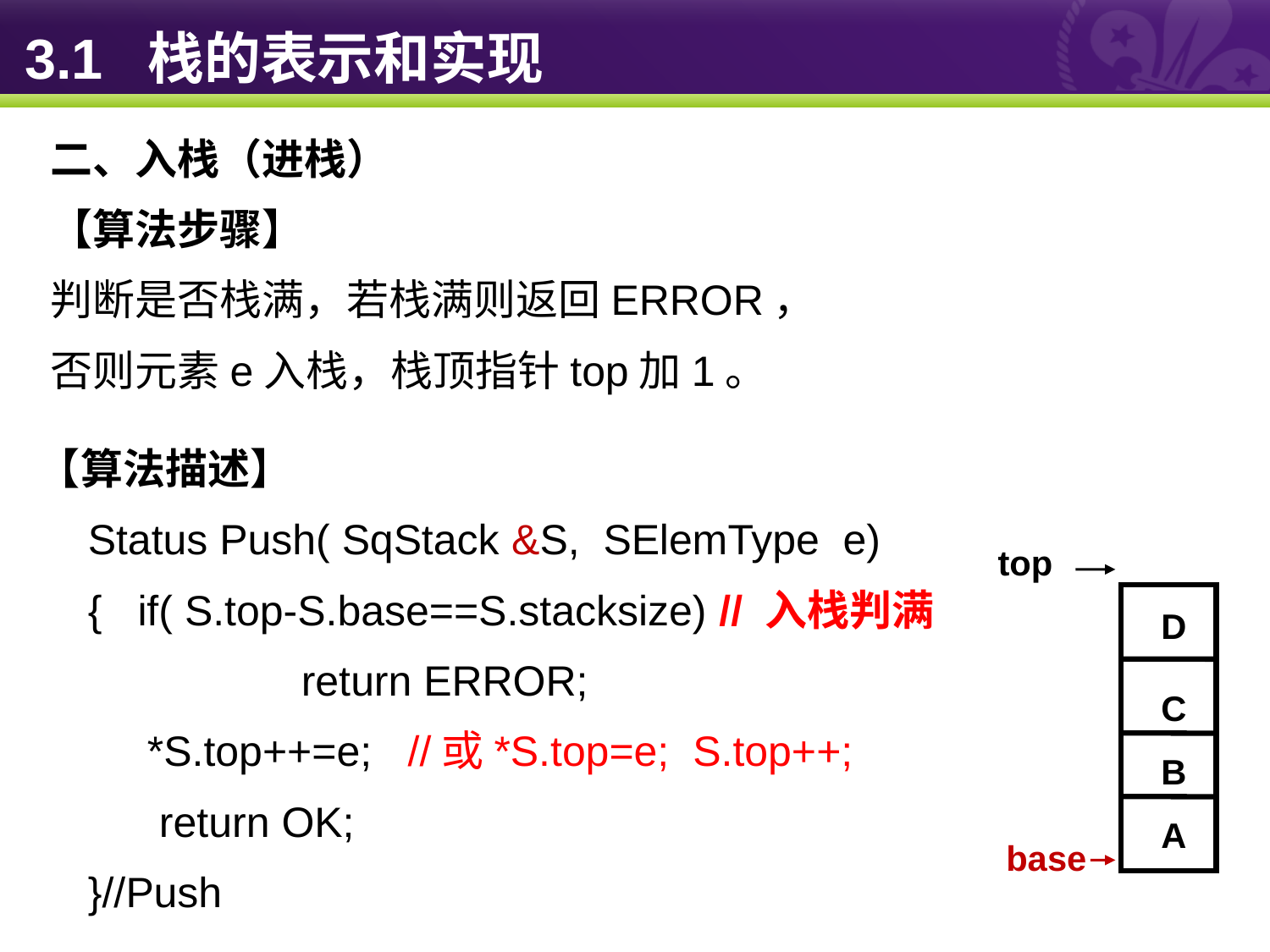

# 3.1  栈的表示和实现
二、入栈（进栈）
【算法步骤】
判断是否栈满，若栈满则返回ERROR， 否则元素e入栈，栈顶指针top加1。
【算法描述】
Status Push( SqStack &S,  SElemType  e)
{   if( S.top-S.base==S.stacksize) // 入栈判满
                  return ERROR;
     *S.top++=e;   //或*S.top=e;  S.top++;
      return OK;
}//Push
top

D

C

B

A

base